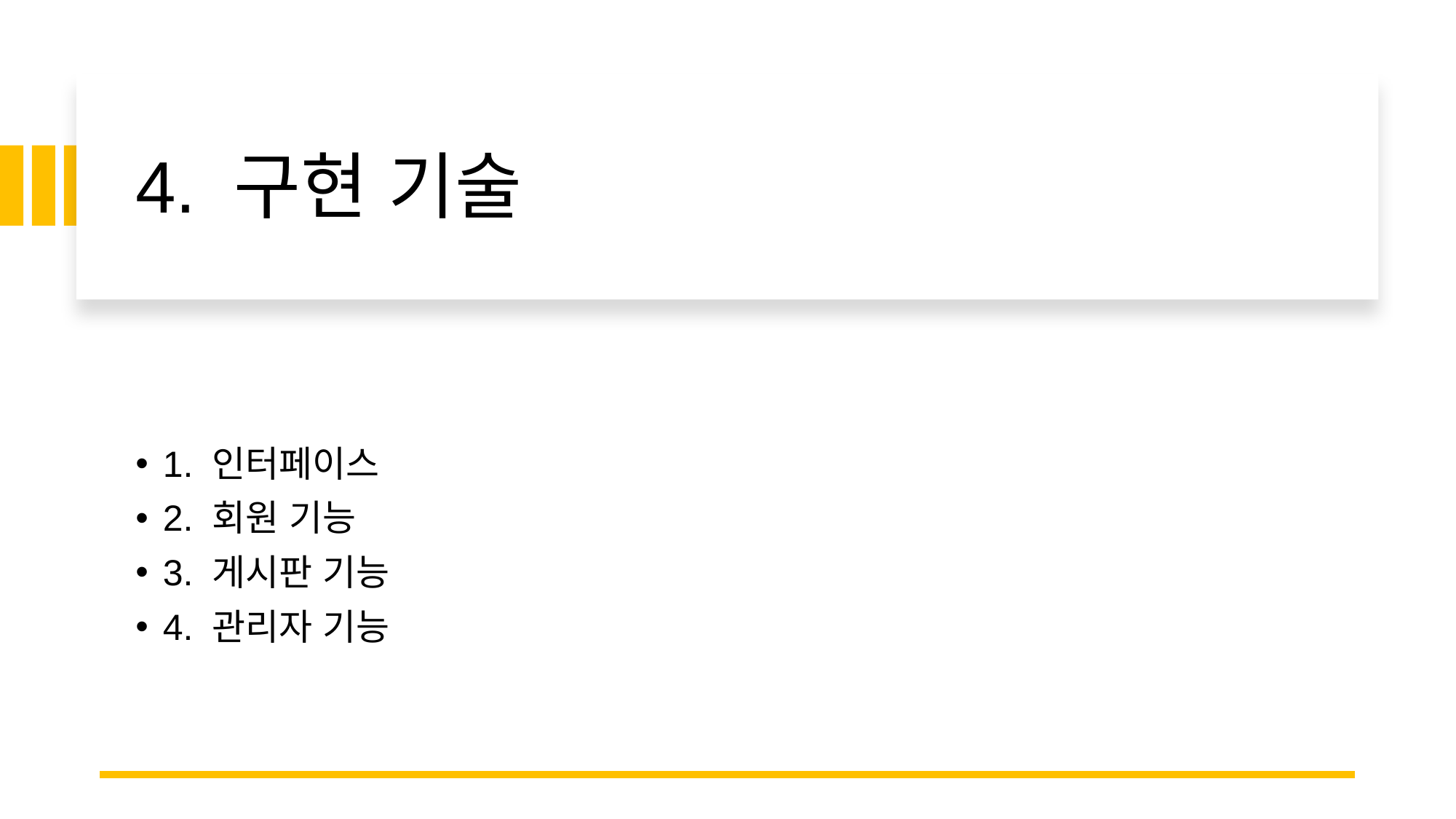

# 4. 구현 기술

1. 인터페이스
2. 회원 기능
3. 게시판 기능
4. 관리자 기능